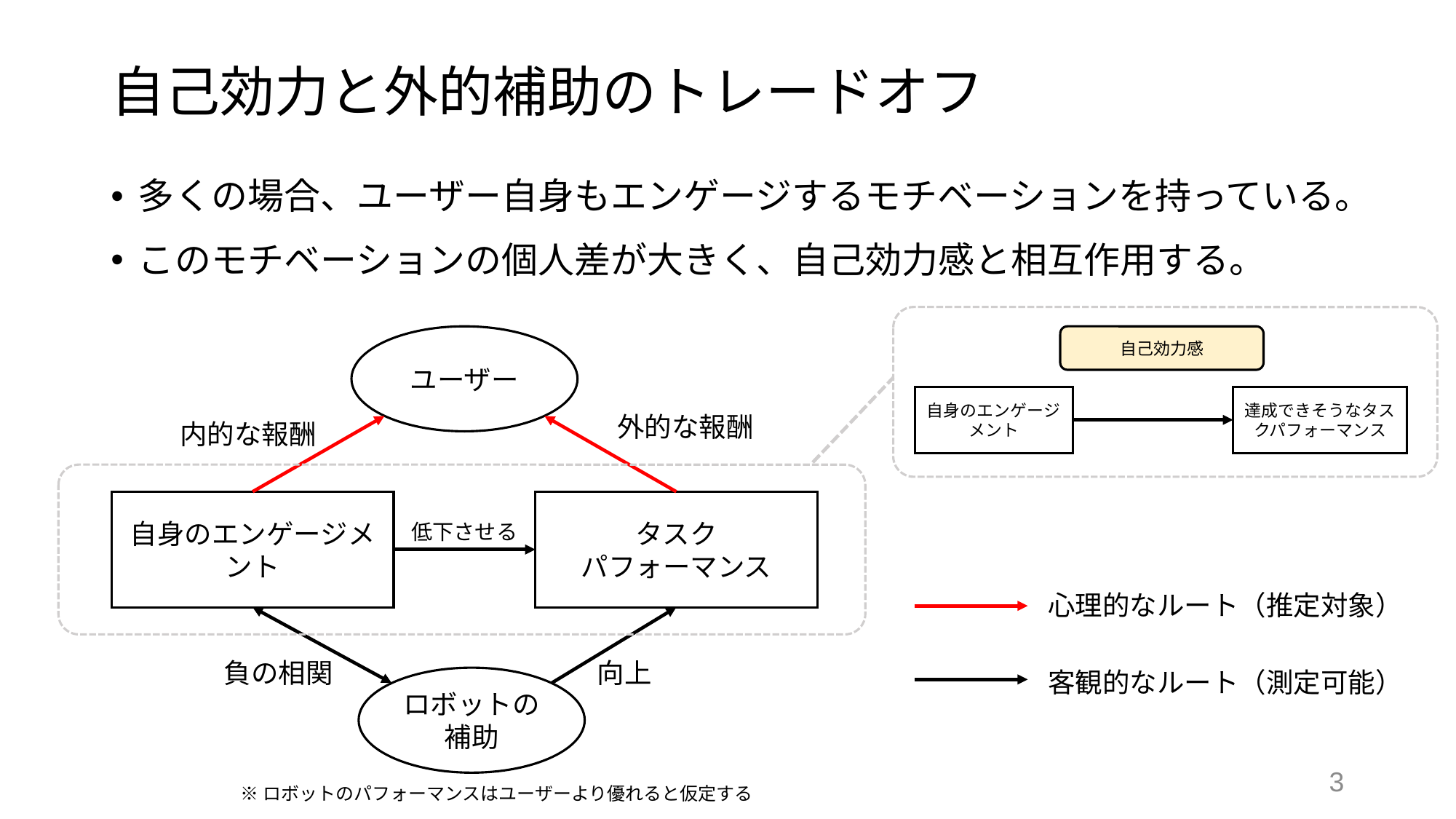

# 自己効力と外的補助のトレードオフ
多くの場合、ユーザー自身もエンゲージするモチベーションを持っている。
このモチベーションの個人差が大きく、自己効力感と相互作用する。

ユーザー
自己効力感
自身のエンゲージメント
達成できそうなタスクパフォーマンス
外的な報酬
内的な報酬

自身のエンゲージメント
タスク
パフォーマンス
低下させる
心理的なルート（推定対象）
負の相関
向上
客観的なルート（測定可能）
ロボットの補助
3
※ロボットのパフォーマンスはユーザーより優れると仮定する